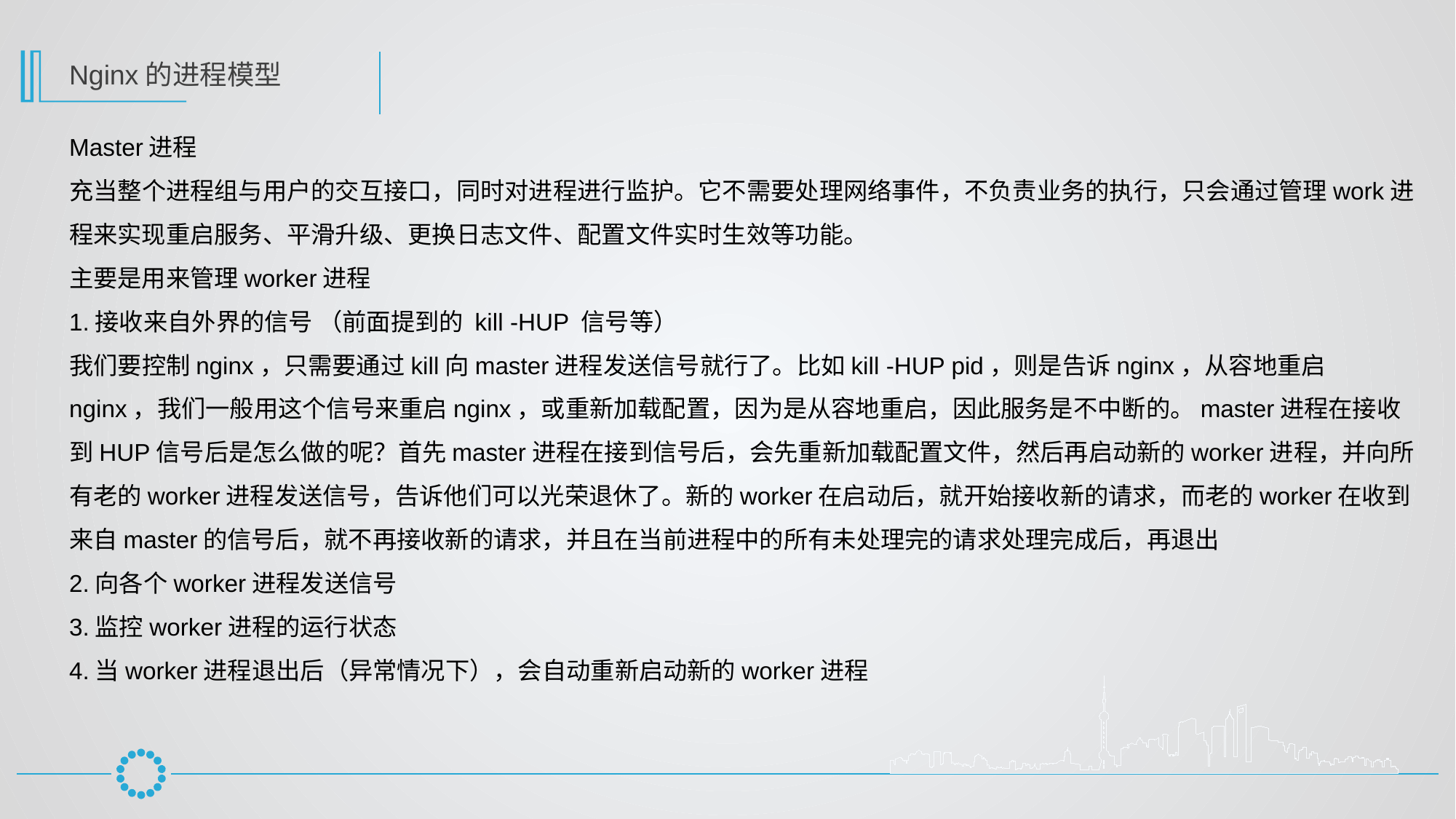

Nginx的进程模型
Master进程
充当整个进程组与用户的交互接口，同时对进程进行监护。它不需要处理网络事件，不负责业务的执行，只会通过管理work进程来实现重启服务、平滑升级、更换日志文件、配置文件实时生效等功能。
主要是用来管理worker进程
1.接收来自外界的信号 （前面提到的 kill -HUP 信号等）
我们要控制nginx，只需要通过kill向master进程发送信号就行了。比如kill -HUP pid，则是告诉nginx，从容地重启nginx，我们一般用这个信号来重启nginx，或重新加载配置，因为是从容地重启，因此服务是不中断的。master进程在接收到HUP信号后是怎么做的呢？首先master进程在接到信号后，会先重新加载配置文件，然后再启动新的worker进程，并向所有老的worker进程发送信号，告诉他们可以光荣退休了。新的worker在启动后，就开始接收新的请求，而老的worker在收到来自master的信号后，就不再接收新的请求，并且在当前进程中的所有未处理完的请求处理完成后，再退出
2.向各个worker进程发送信号
3.监控worker进程的运行状态
4.当worker进程退出后（异常情况下），会自动重新启动新的worker进程

30